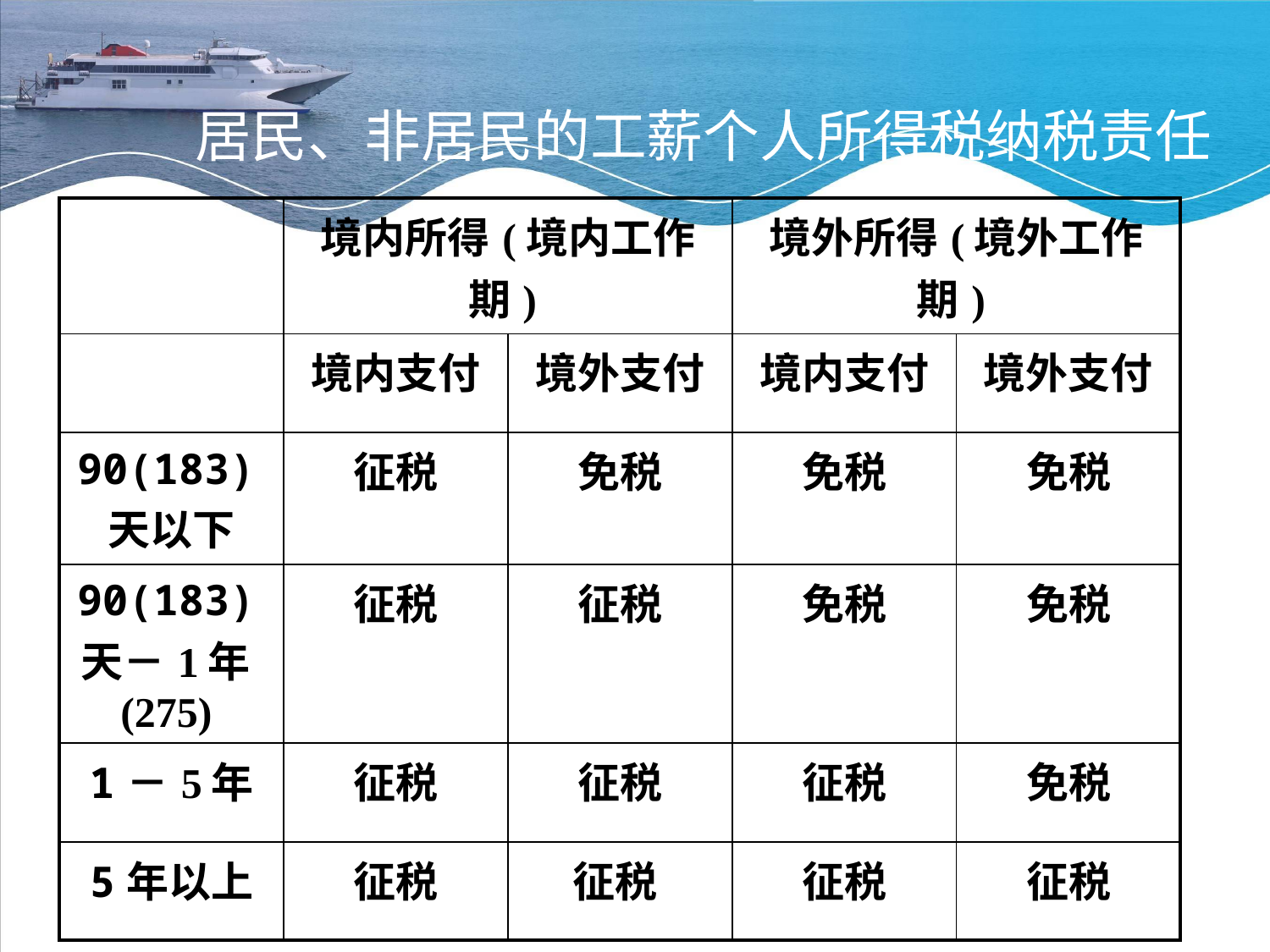

居民、非居民的工薪个人所得税纳税责任
|  | 境内所得(境内工作期) |  | 境外所得(境外工作期) |  |
| --- | --- | --- | --- | --- |
|  | 境内支付 | 境外支付 | 境内支付 | 境外支付 |
| 90(183)天以下 | 征税 | 免税 | 免税 | 免税 |
| 90(183)天－1年(275) | 征税 | 征税 | 免税 | 免税 |
| 1－5年 | 征税 | 征税 | 征税 | 免税 |
| 5年以上 | 征税 | 征税 | 征税 | 征税 |